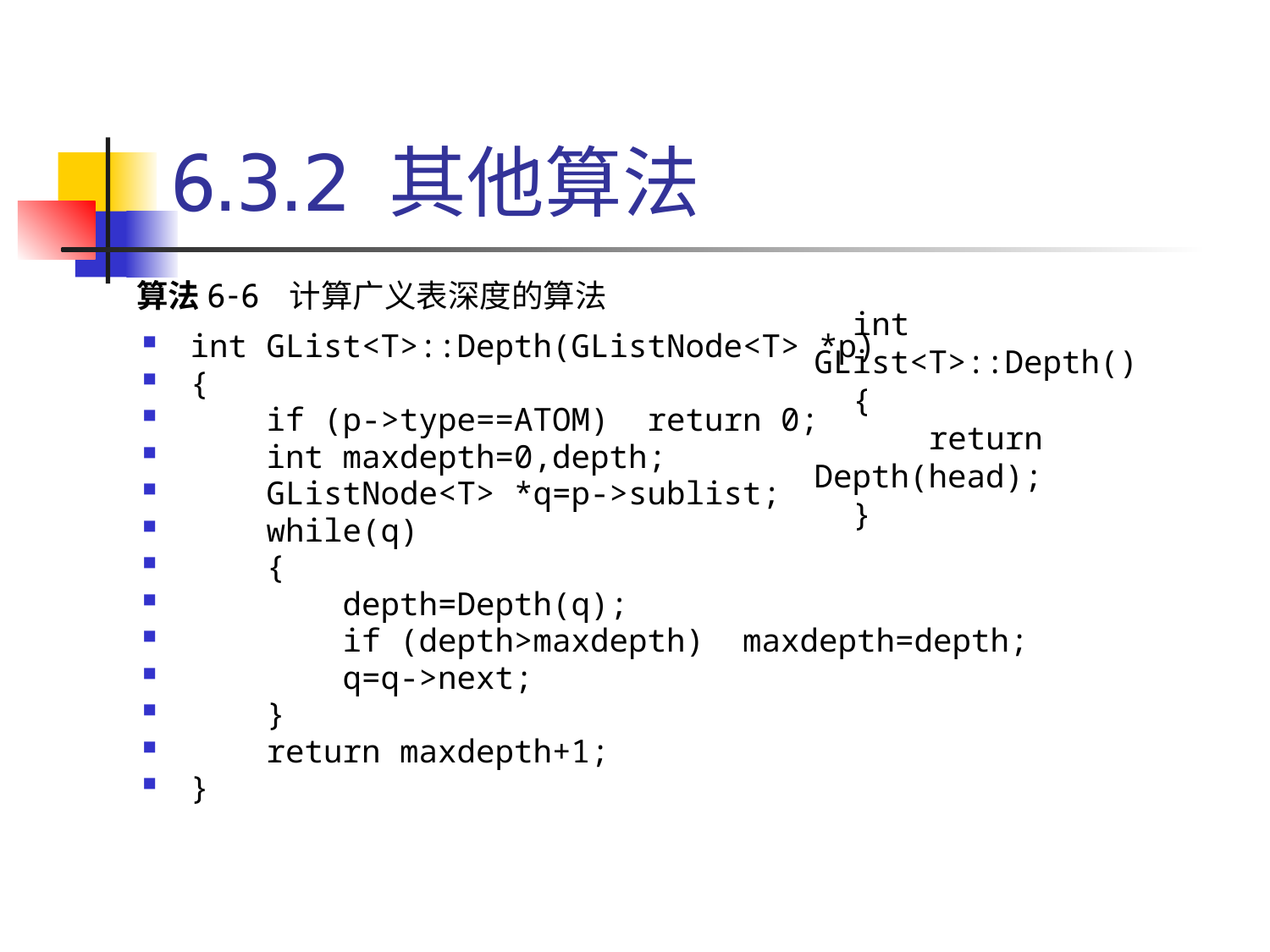

# 6.3.2 其他算法
算法6-6  计算广义表深度的算法
int GList<T>::Depth(GListNode<T> *p)
{
    if (p->type==ATOM)  return 0;
    int maxdepth=0,depth;
    GListNode<T> *q=p->sublist;
    while(q)
    {
        depth=Depth(q);
        if (depth>maxdepth)  maxdepth=depth;
        q=q->next;
    }
    return maxdepth+1;
}
int GList<T>::Depth()
{
    return Depth(head);
}